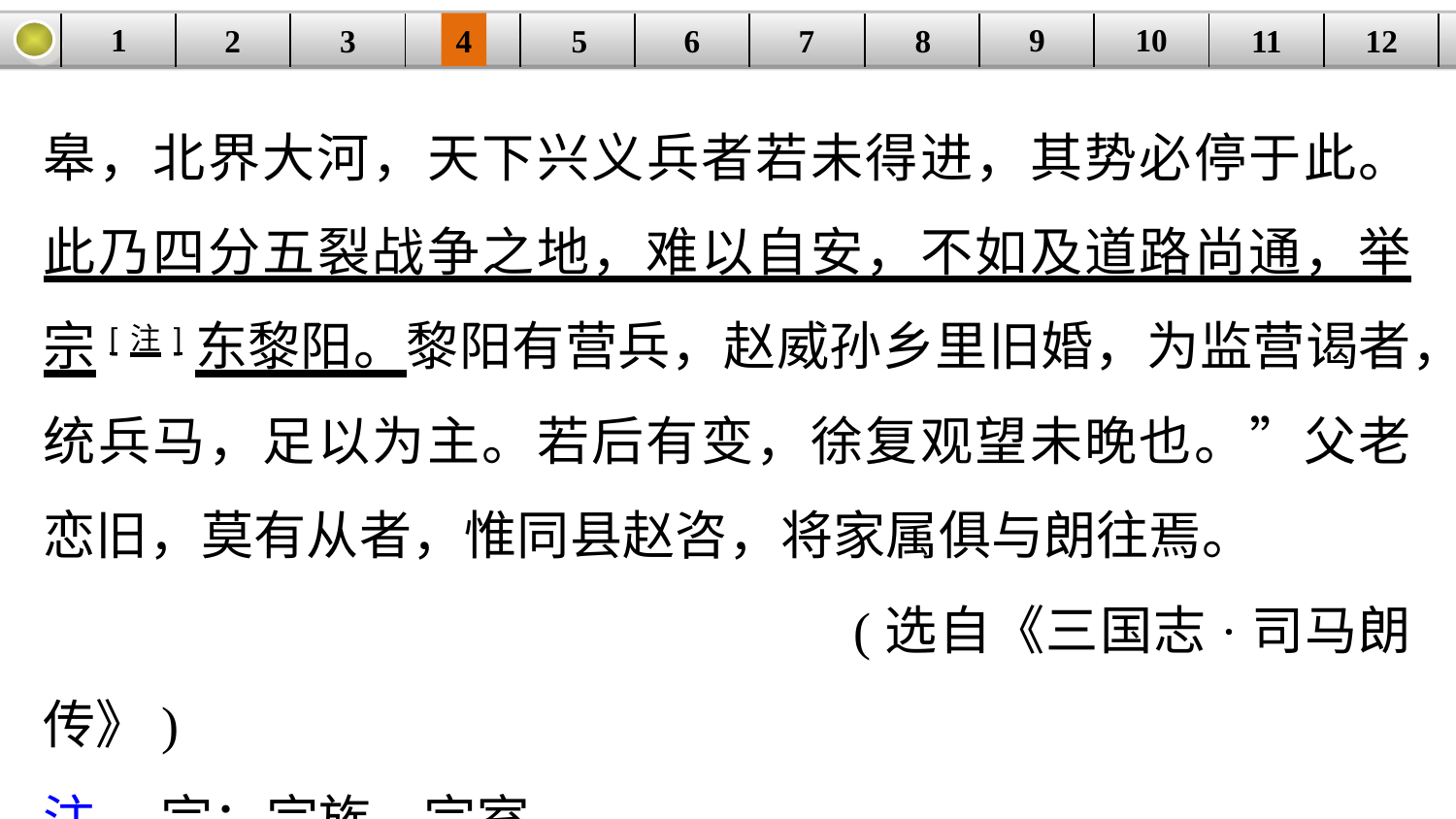

9
10
1
3
4
5
6
8
11
2
12
|  |  |  |  |  |  |  |  |  |  |  |  |
| --- | --- | --- | --- | --- | --- | --- | --- | --- | --- | --- | --- |
7

皋，北界大河，天下兴义兵者若未得进，其势必停于此。此乃四分五裂战争之地，难以自安，不如及道路尚通，举宗[注]东黎阳。黎阳有营兵，赵威孙乡里旧婚，为监营谒者，统兵马，足以为主。若后有变，徐复观望未晚也。”父老恋旧，莫有从者，惟同县赵咨，将家属俱与朗往焉。
                                                         (选自《三国志·司马朗传》)
注 　宗：宗族、宗室。